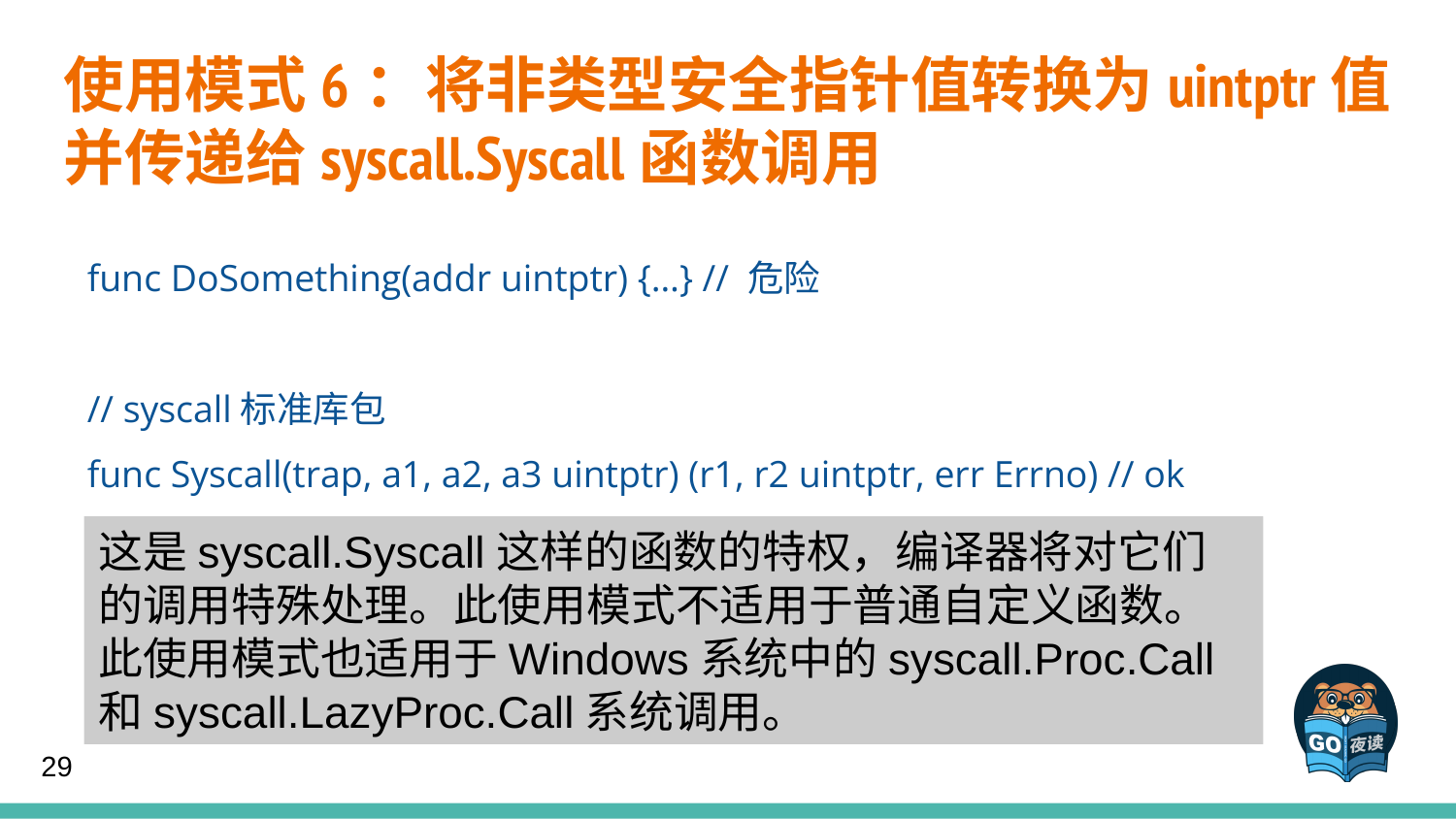

使用模式6：将非类型安全指针值转换为uintptr值并传递给syscall.Syscall函数调用
func DoSomething(addr uintptr) {…} // 危险

// syscall标准库包
func Syscall(trap, a1, a2, a3 uintptr) (r1, r2 uintptr, err Errno) // ok
这是syscall.Syscall这样的函数的特权，编译器将对它们的调用特殊处理。此使用模式不适用于普通自定义函数。此使用模式也适用于Windows系统中的syscall.Proc.Call和syscall.LazyProc.Call系统调用。
29